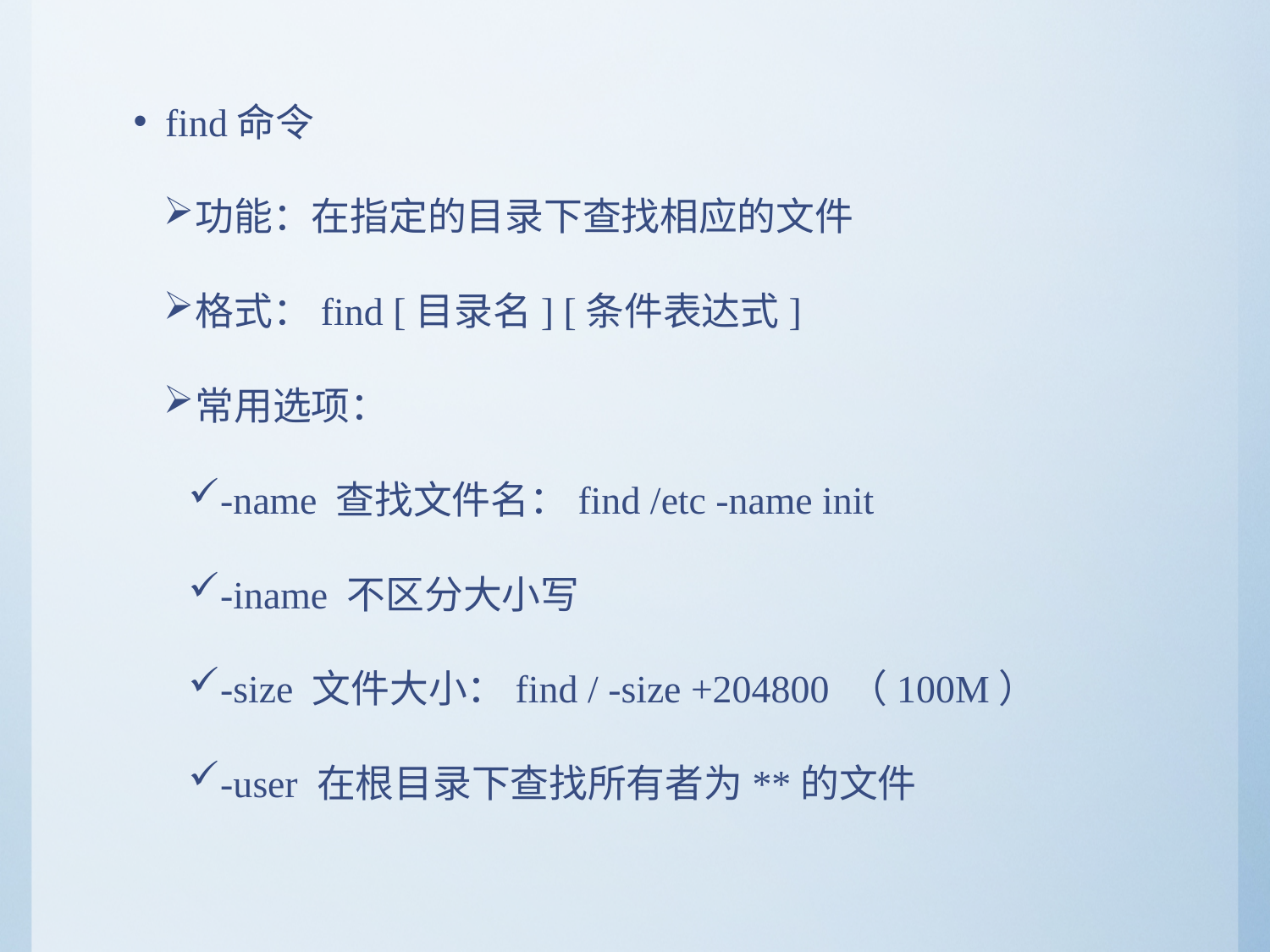

find命令
功能：在指定的目录下查找相应的文件
格式：find [目录名] [条件表达式]
常用选项：
-name 查找文件名：find /etc -name init
-iname 不区分大小写
-size 文件大小：find / -size +204800 （100M）
-user 在根目录下查找所有者为**的文件